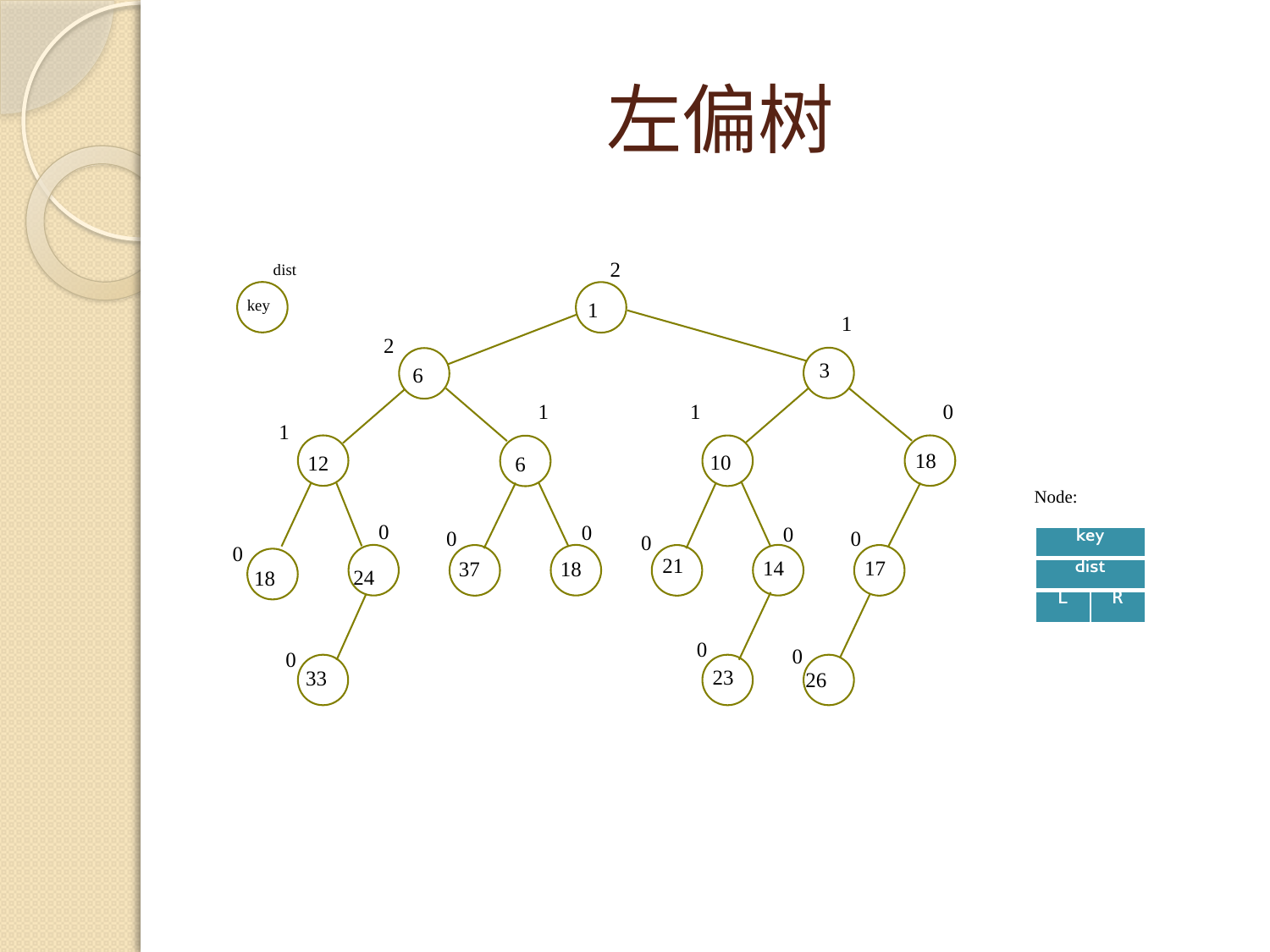

# 左偏树

2

1
dist

key
1

2

6

3

1
1

6
1

12

18
10

0
0
0
0
0
0
0

18

21
14
17
37
18
24

0
0
0

23
33
26
0
Node:

| key |  |
| --- | --- |
| dist |  |
| L | R |